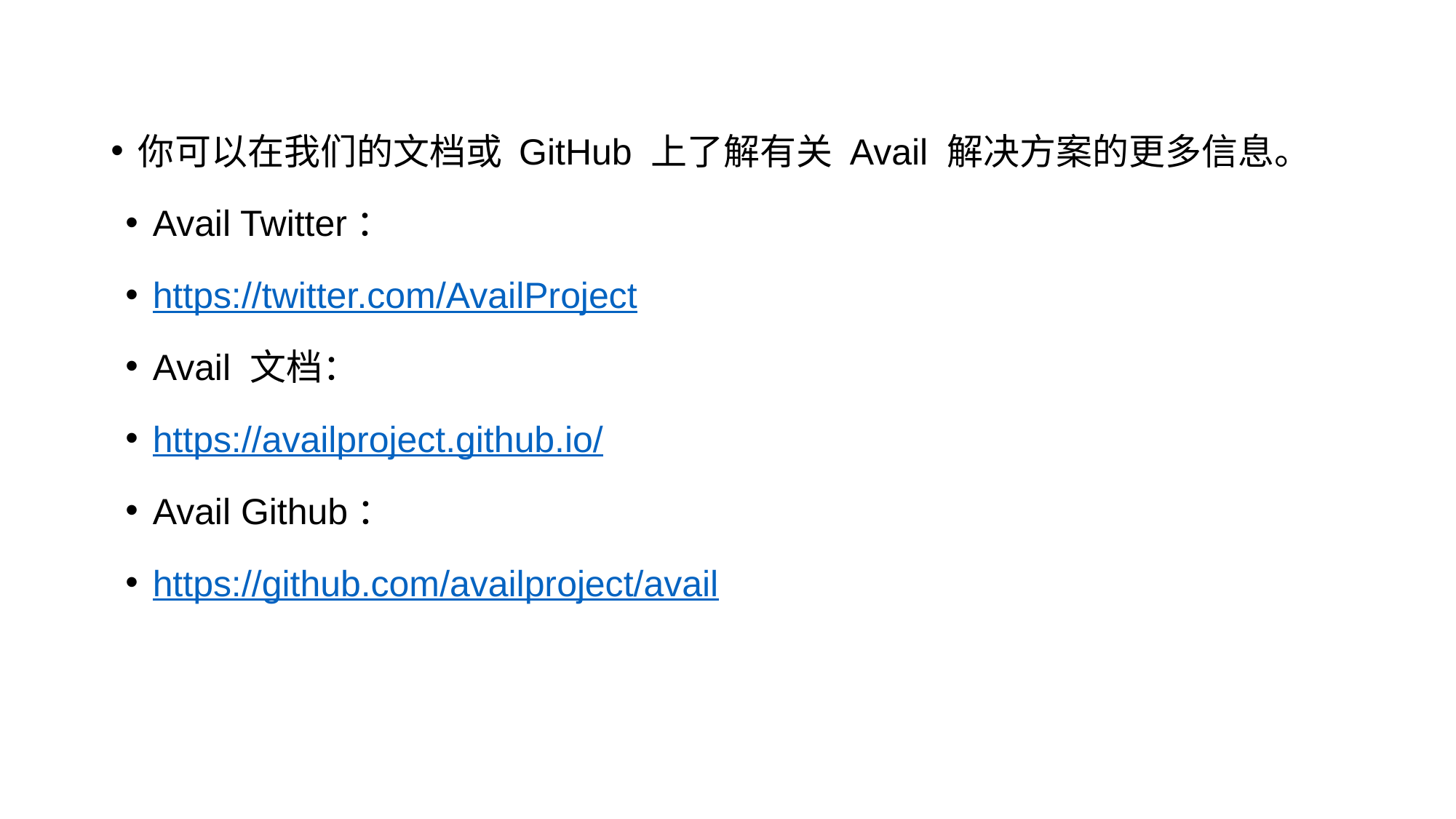

你可以在我们的文档或 GitHub 上了解有关 Avail 解决方案的更多信息。
Avail Twitter：
https://twitter.com/AvailProject
Avail 文档：
https://availproject.github.io/
Avail Github：
https://github.com/availproject/avail